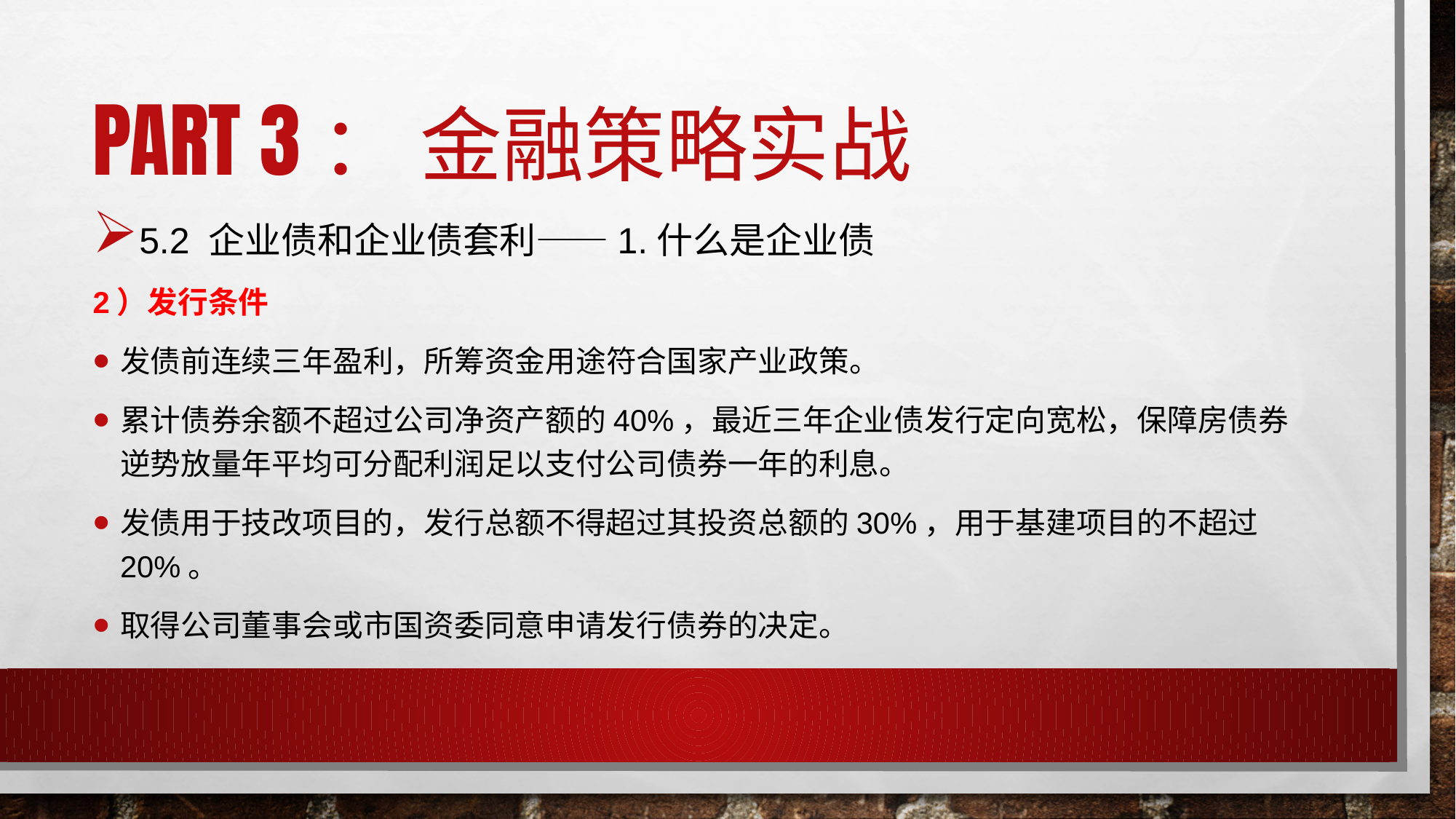

# Part 3： 金融策略实战
5.2 企业债和企业债套利——1.什么是企业债
2）发行条件
发债前连续三年盈利，所筹资金用途符合国家产业政策。
累计债券余额不超过公司净资产额的40%，最近三年企业债发行定向宽松，保障房债券逆势放量年平均可分配利润足以支付公司债券一年的利息。
发债用于技改项目的，发行总额不得超过其投资总额的30%，用于基建项目的不超过20%。
取得公司董事会或市国资委同意申请发行债券的决定。